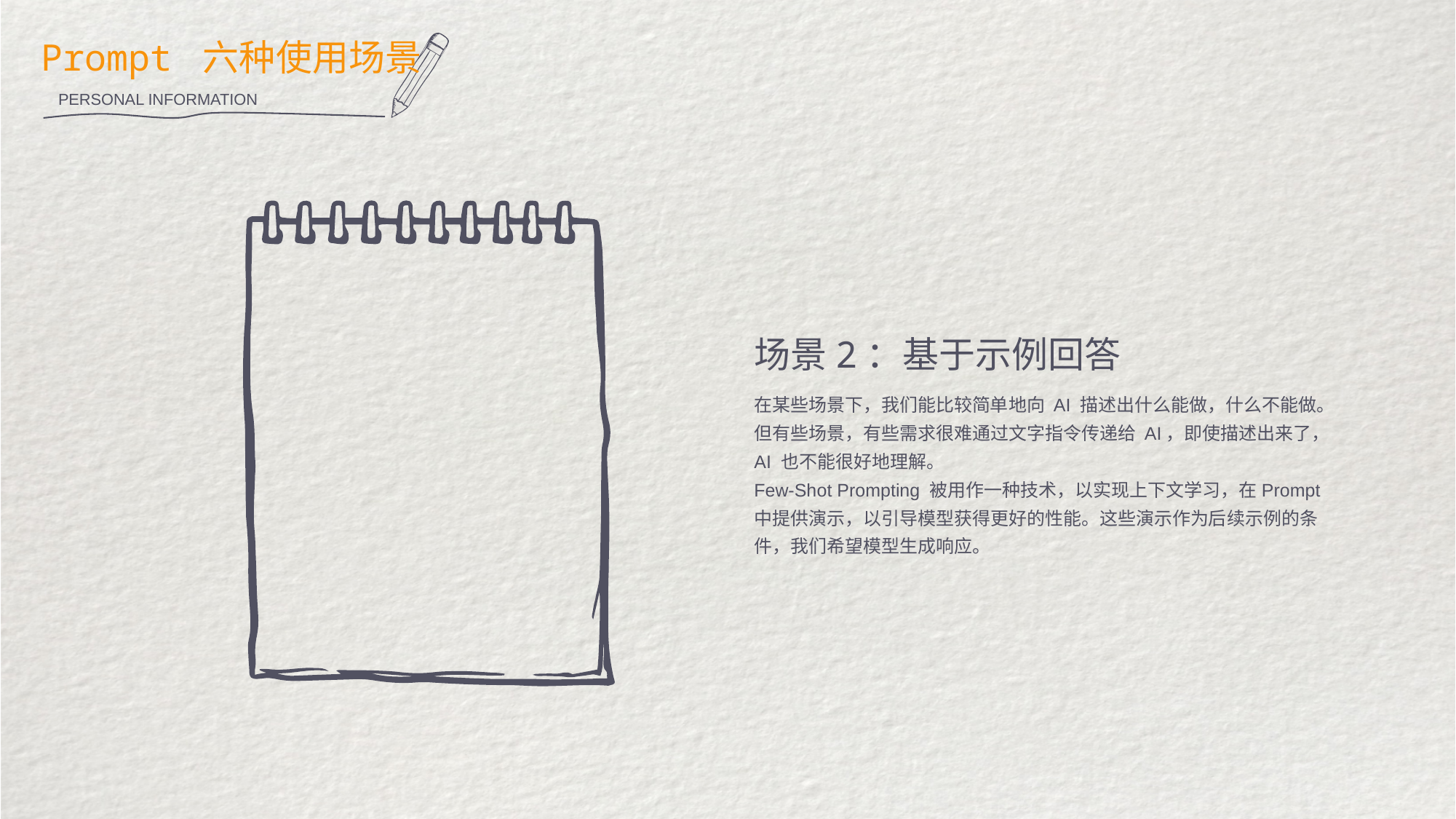

Prompt 六种使用场景

PERSONAL INFORMATION

场景2：基于示例回答
在某些场景下，我们能比较简单地向 AI 描述出什么能做，什么不能做。但有些场景，有些需求很难通过文字指令传递给 AI，即使描述出来了，AI 也不能很好地理解。
Few-Shot Prompting 被用作一种技术，以实现上下文学习，在Prompt中提供演示，以引导模型获得更好的性能。这些演示作为后续示例的条件，我们希望模型生成响应。